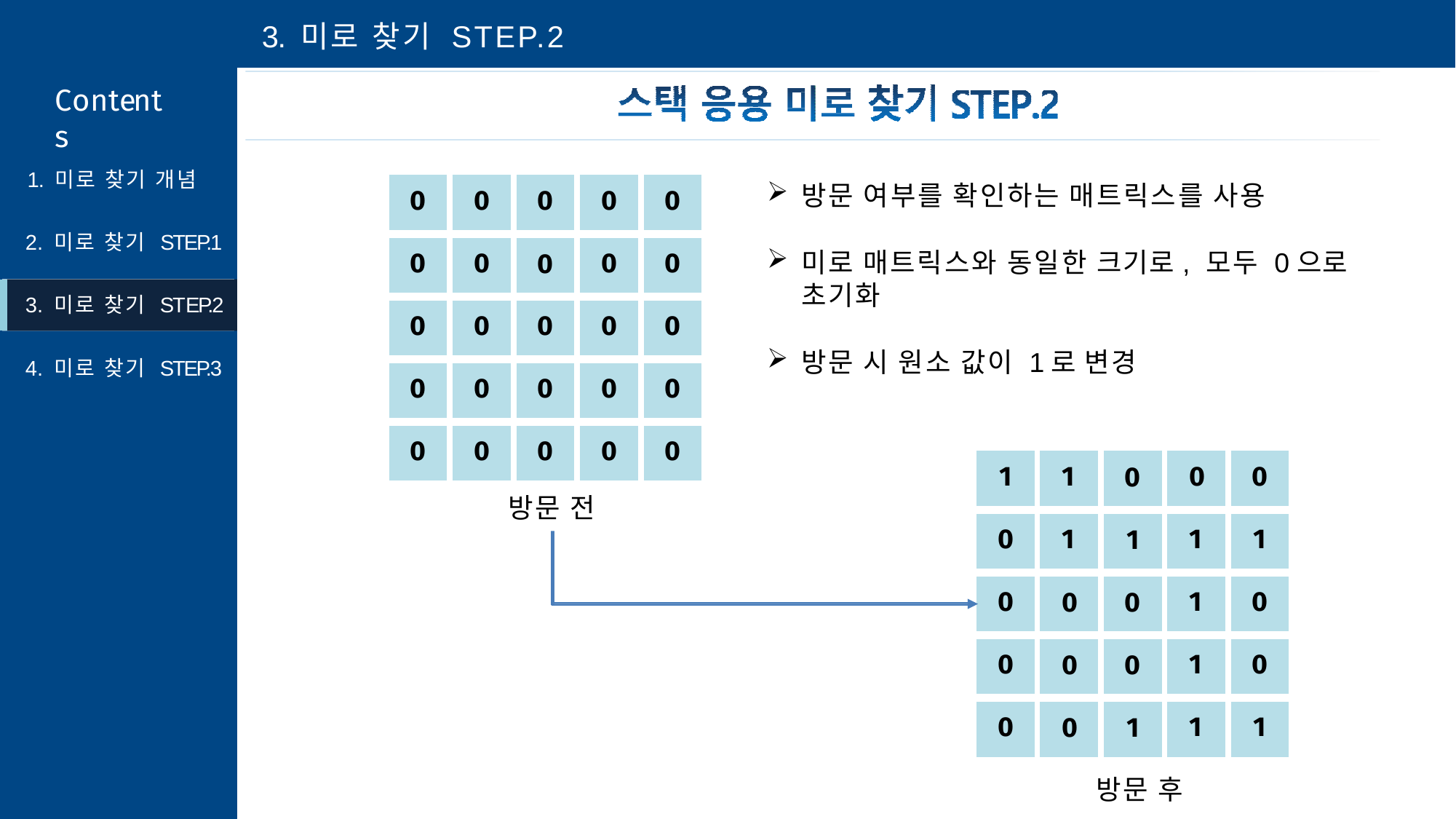

# 3. 미로 찾기 STEP.2

Contents

1. 미로 찾기 개념
| 0 | 0 | 0 | 0 | 0 |
| --- | --- | --- | --- | --- |
| 0 | 0 | 0 | 0 | 0 |
| 0 | 0 | 0 | 0 | 0 |
| 0 | 0 | 0 | 0 | 0 |
| 0 | 0 | 0 | 0 | 0 |
방문 여부를 확인하는 매트릭스를 사용

미로 매트릭스와 동일한 크기로, 모두 0으로 초기화

방문 시 원소 값이 1로 변경
2. 미로 찾기 STEP.1

3. 미로 찾기 STEP.2

4. 미로 찾기 STEP.3
| 1 | 1 | 0 | 0 | 0 |
| --- | --- | --- | --- | --- |
| 0 | 1 | 1 | 1 | 1 |
| 0 | 0 | 0 | 1 | 0 |
| 0 | 0 | 0 | 1 | 0 |
| 0 | 0 | 1 | 1 | 1 |
방문 전

방문 후